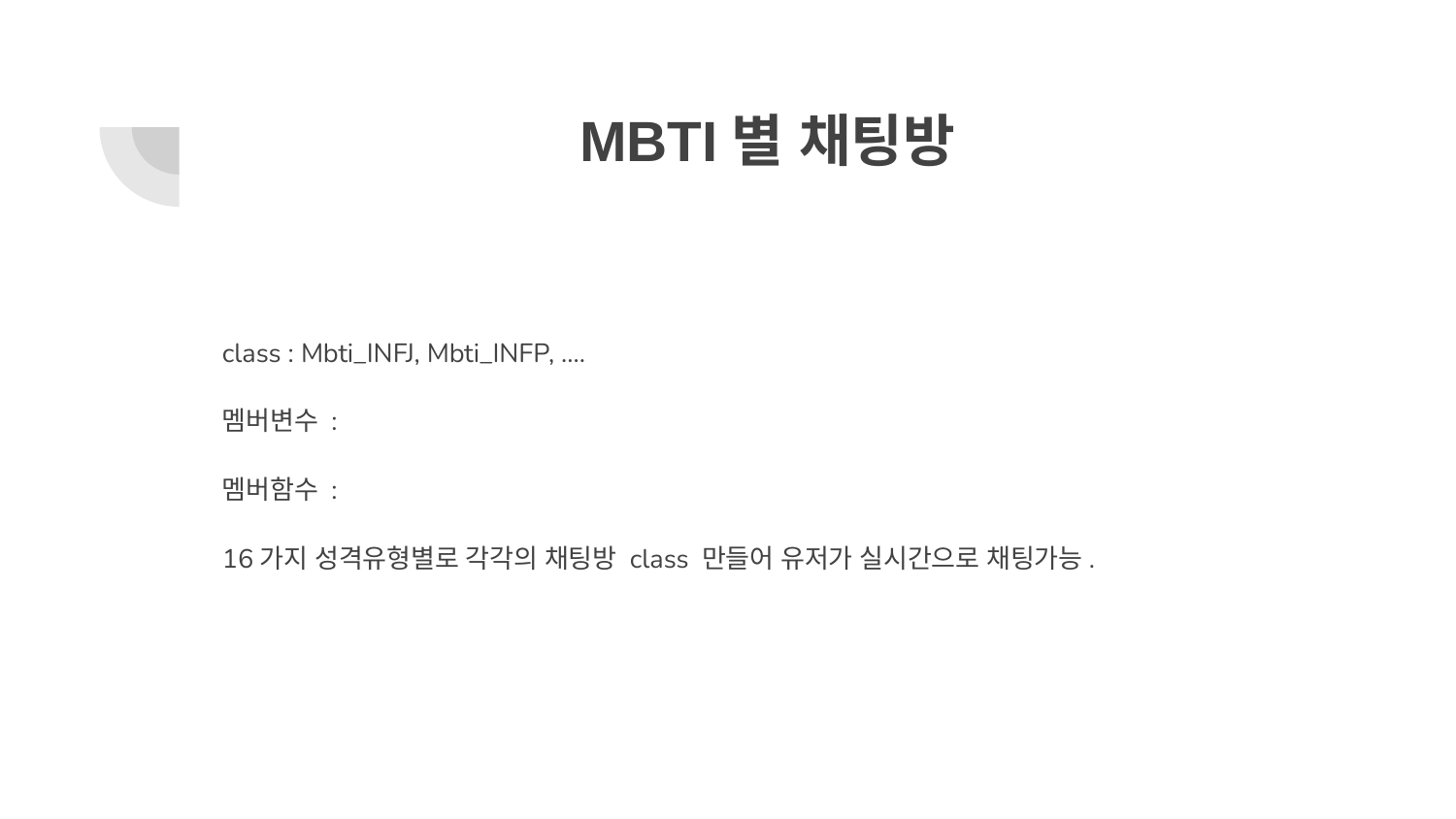

# MBTI별 채팅방
class : Mbti_INFJ, Mbti_INFP, ....
멤버변수 :
멤버함수 :
16가지 성격유형별로 각각의 채팅방 class 만들어 유저가 실시간으로 채팅가능.